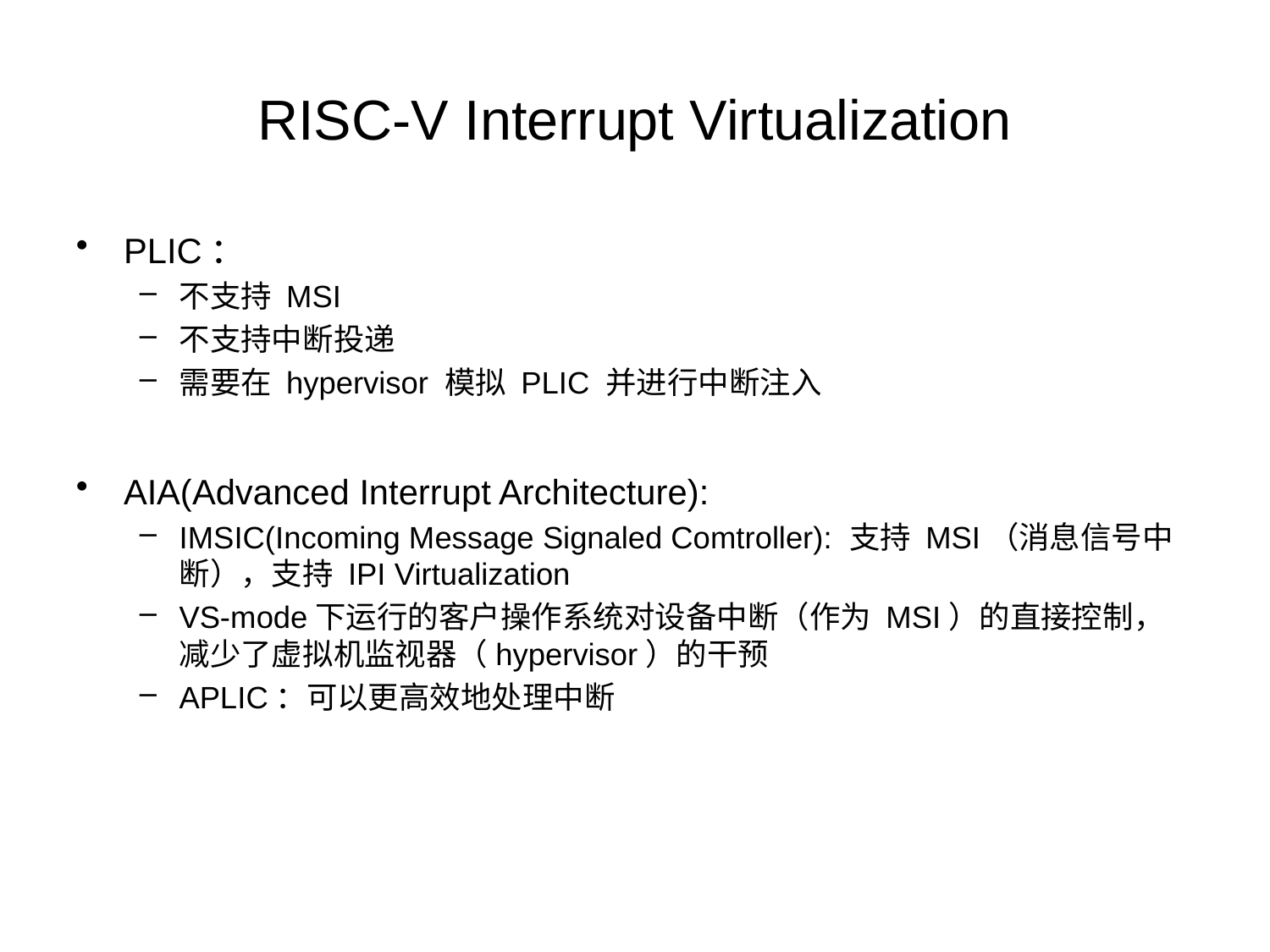

# RISC-V Interrupt Virtualization
PLIC：
不支持 MSI
不支持中断投递
需要在 hypervisor 模拟 PLIC 并进行中断注入

AIA(Advanced Interrupt Architecture):
IMSIC(Incoming Message Signaled Comtroller): 支持 MSI（消息信号中断），支持 IPI Virtualization
VS-mode下运行的客户操作系统对设备中断（作为 MSI）的直接控制，减少了虚拟机监视器（hypervisor）的干预
APLIC：可以更高效地处理中断